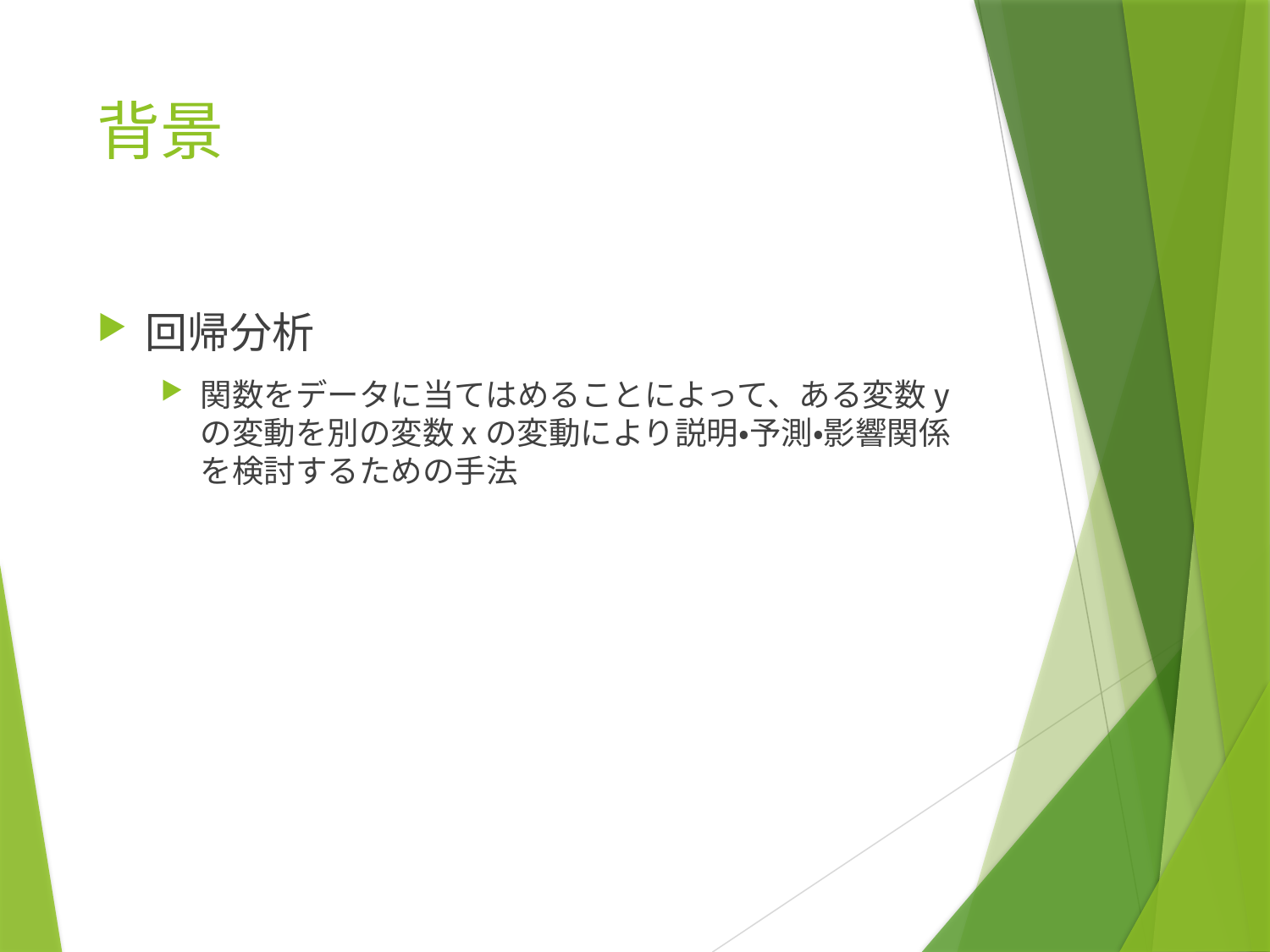

# 背景
回帰分析
関数をデータに当てはめることによって、ある変数yの変動を別の変数xの変動により説明・予測・影響関係を検討するための手法